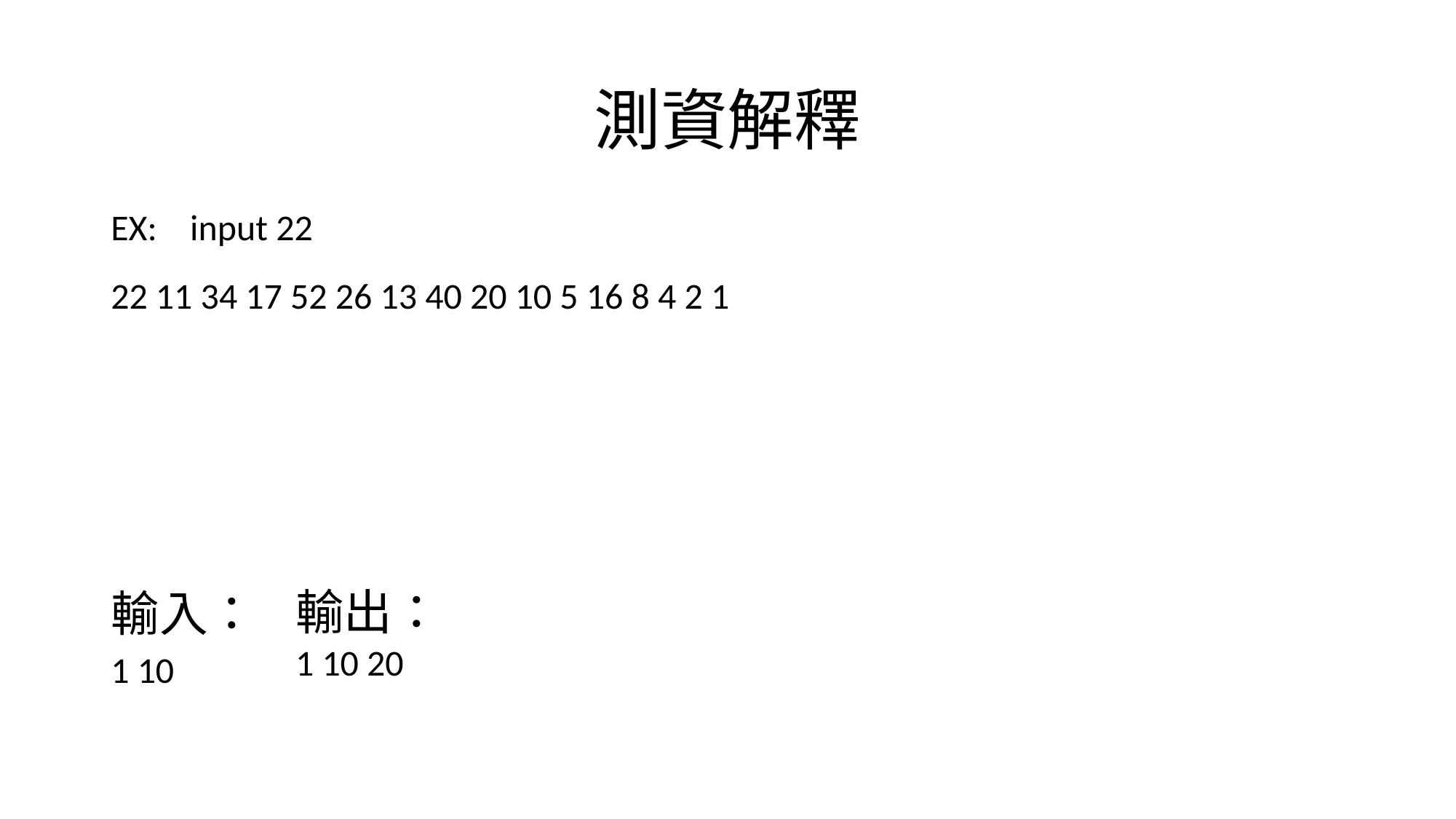

# 測資解釋
EX:    input 22
22 11 34 17 52 26 13 40 20 10 5 16 8 4 2 1
輸出：
1 10 20

輸入：

1 10